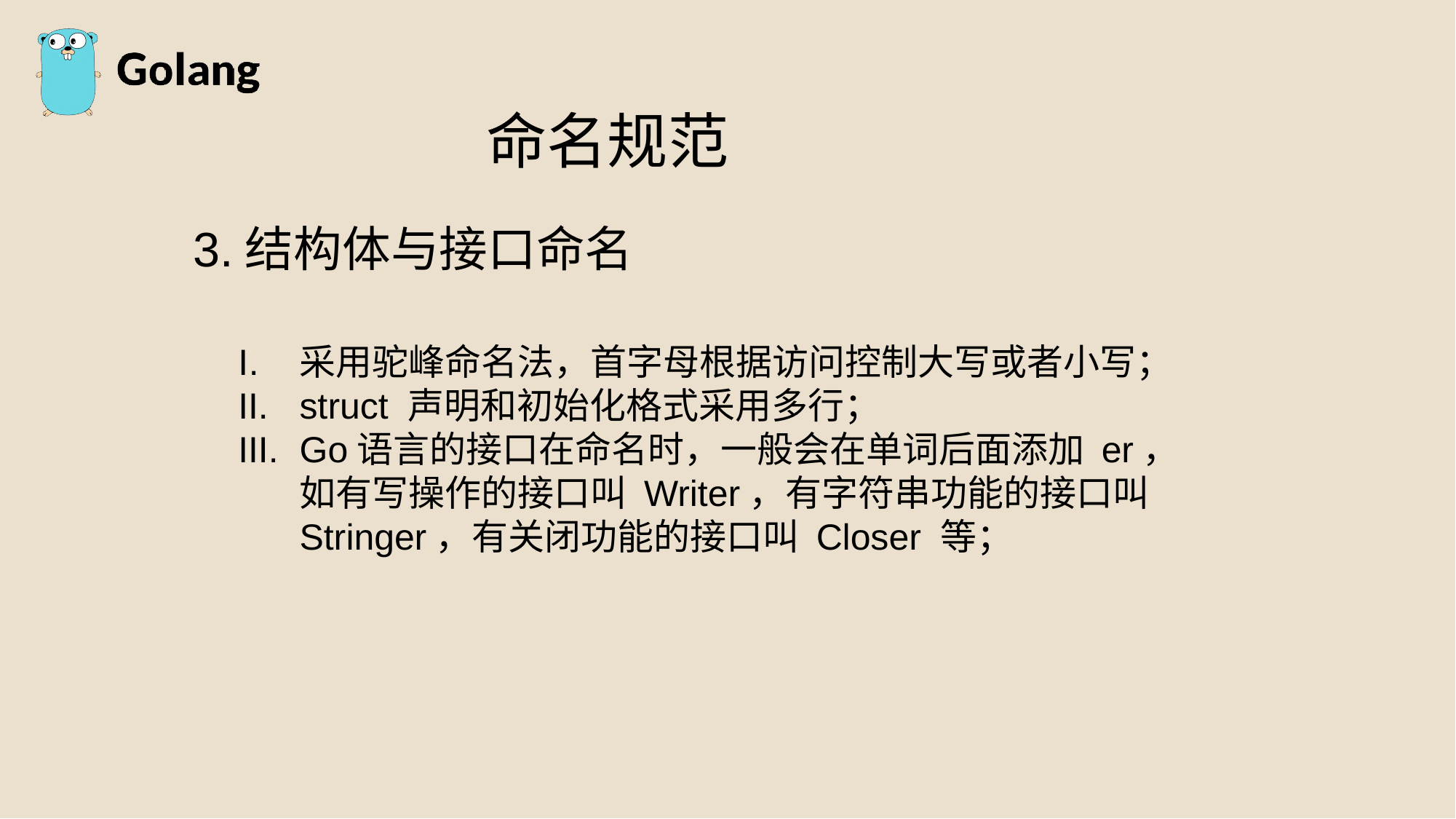

命名规范
3.结构体与接口命名
采用驼峰命名法，首字母根据访问控制大写或者小写；
struct 声明和初始化格式采用多行；
Go语言的接口在命名时，一般会在单词后面添加 er，如有写操作的接口叫 Writer，有字符串功能的接口叫 Stringer，有关闭功能的接口叫 Closer 等；